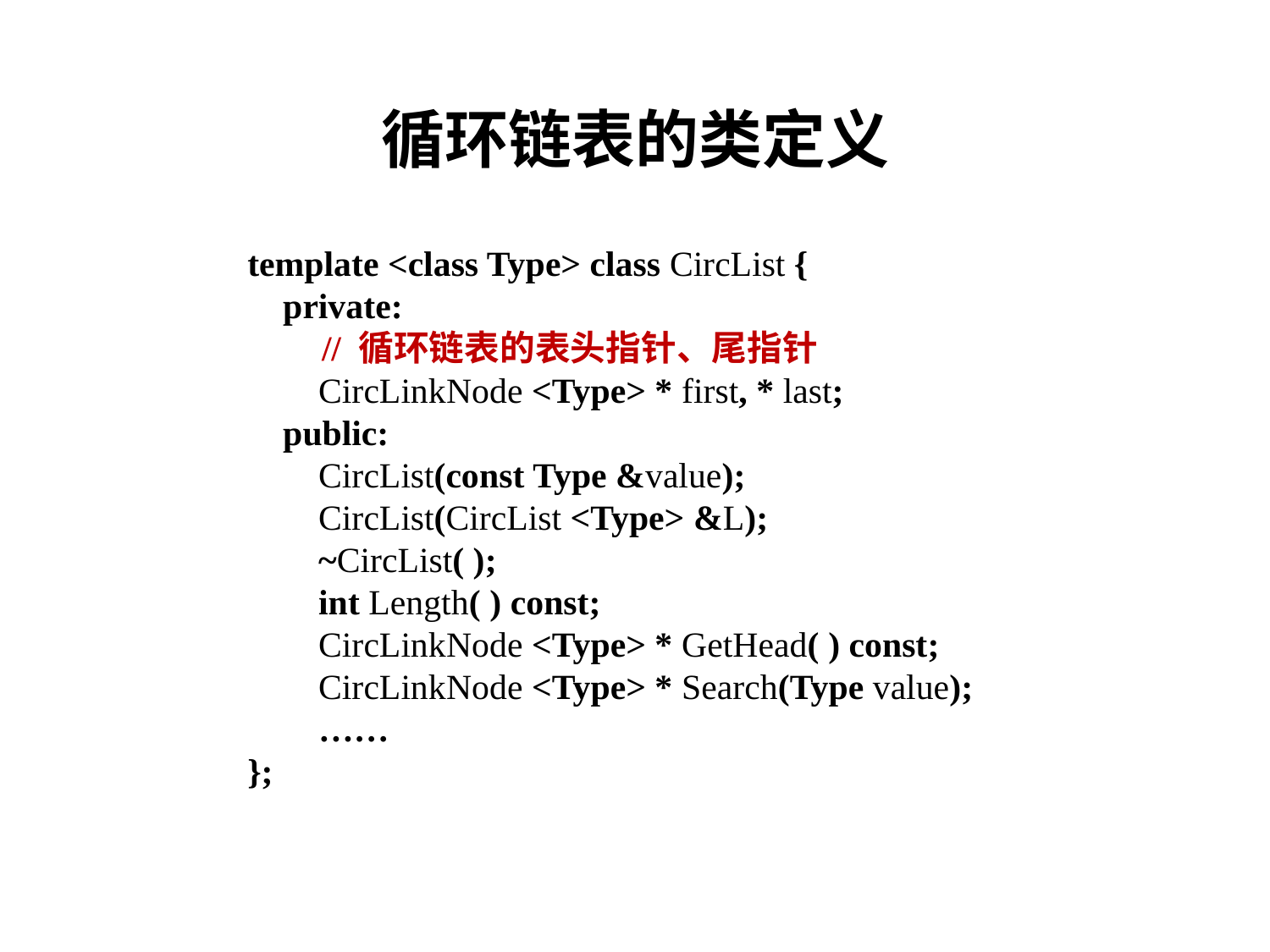

# 循环链表的类定义
template <class Type> class CircList {
    private:
	   // 循环链表的表头指针、尾指针
        CircLinkNode <Type> * first, * last;
    public:
        CircList(const Type &value);
        CircList(CircList <Type> &L);
        ~CircList( );
        int Length( ) const;
        CircLinkNode <Type> * GetHead( ) const;
        CircLinkNode <Type> * Search(Type value);
        ……
};